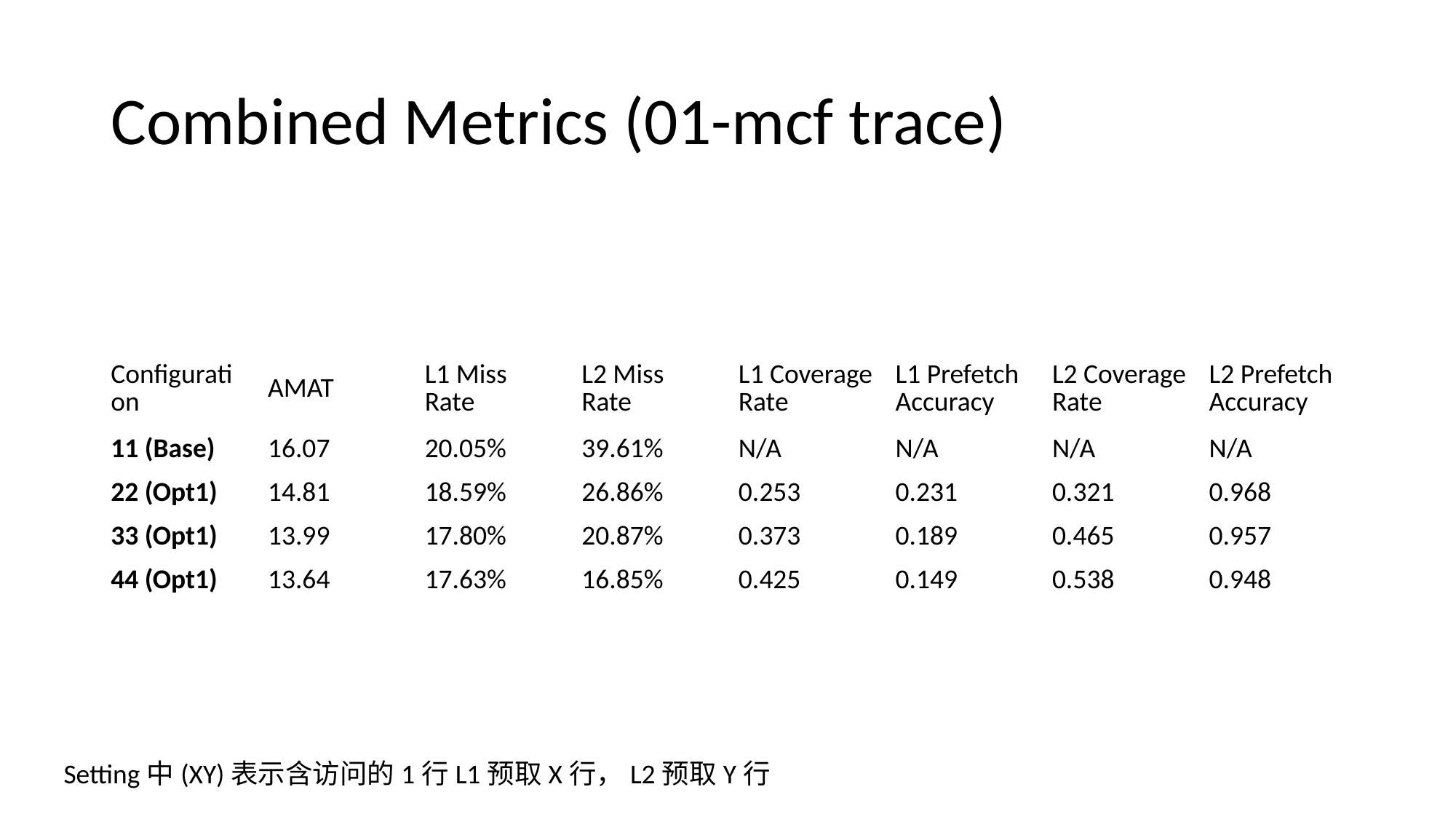

# Combined Metrics (01-mcf trace)
| Configuration | AMAT | L1 Miss Rate | L2 Miss Rate | L1 Coverage Rate | L1 Prefetch Accuracy | L2 Coverage Rate | L2 Prefetch Accuracy |
| --- | --- | --- | --- | --- | --- | --- | --- |
| 11 (Base) | 16.07 | 20.05% | 39.61% | N/A | N/A | N/A | N/A |
| 22 (Opt1) | 14.81 | 18.59% | 26.86% | 0.253 | 0.231 | 0.321 | 0.968 |
| 33 (Opt1) | 13.99 | 17.80% | 20.87% | 0.373 | 0.189 | 0.465 | 0.957 |
| 44 (Opt1) | 13.64 | 17.63% | 16.85% | 0.425 | 0.149 | 0.538 | 0.948 |
Setting中(XY)表示含访问的1行L1预取X行，L2预取Y行